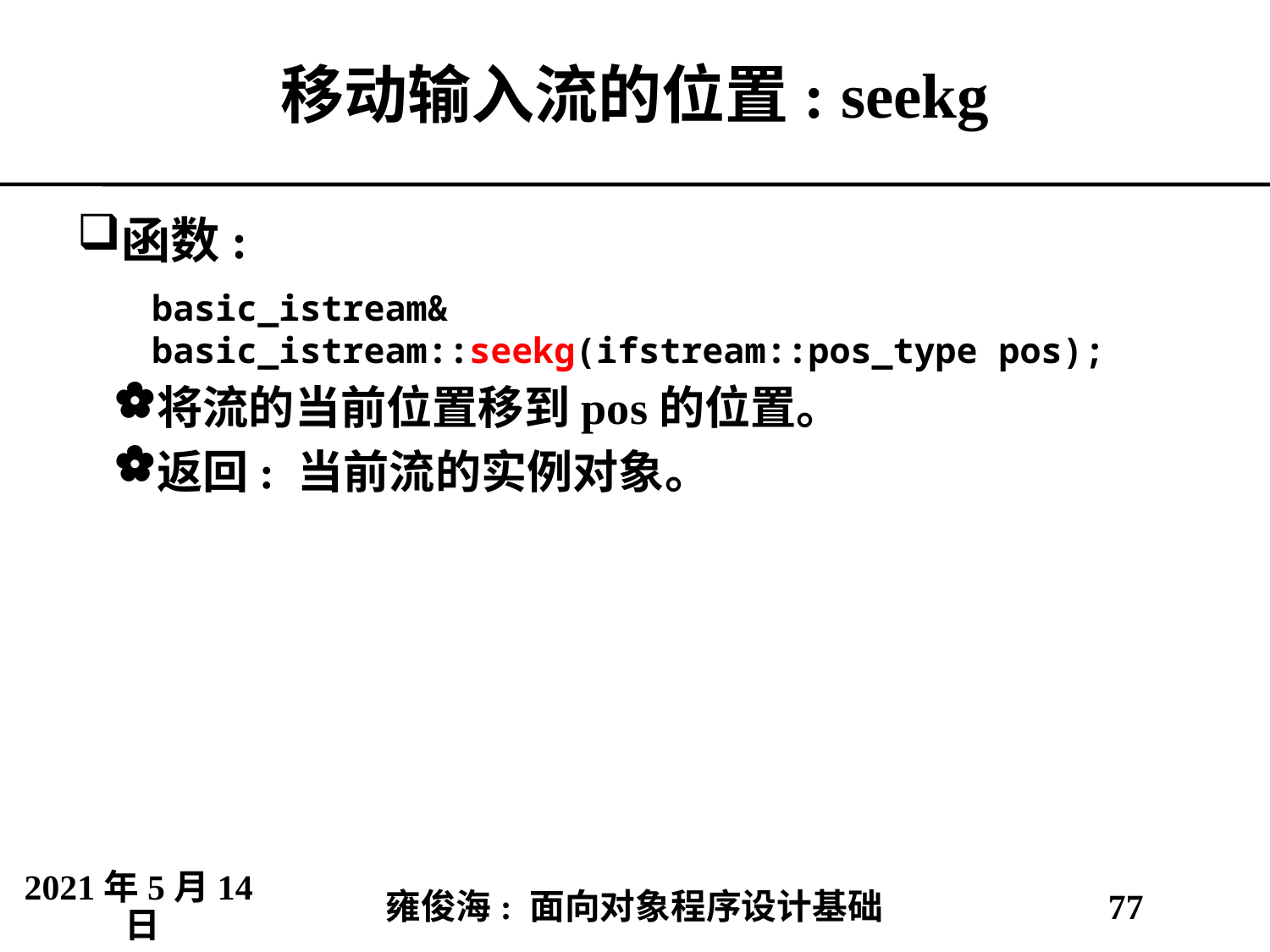

# 移动输入流的位置: seekg

函数:
basic_istream& basic_istream::seekg(ifstream::pos_type pos);
将流的当前位置移到pos的位置。
返回: 当前流的实例对象。
2021年5月14日
雍俊海: 面向对象程序设计基础
77